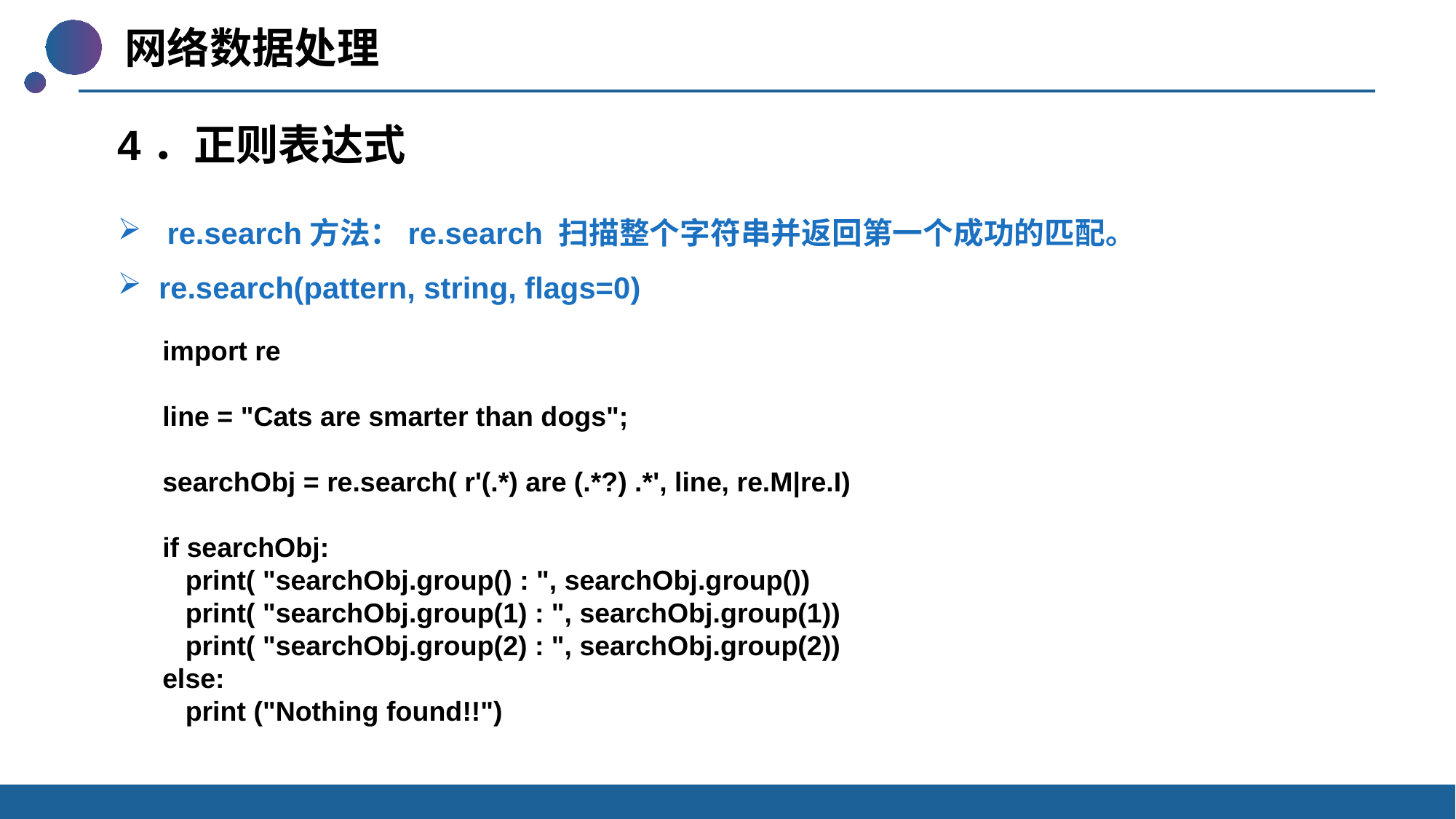

网络数据处理

4．正则表达式
 re.search方法：re.search 扫描整个字符串并返回第一个成功的匹配。
re.search(pattern, string, flags=0)
import re

line = "Cats are smarter than dogs";

searchObj = re.search( r'(.*) are (.*?) .*', line, re.M|re.I)

if searchObj:
   print( "searchObj.group() : ", searchObj.group())
   print( "searchObj.group(1) : ", searchObj.group(1))
   print( "searchObj.group(2) : ", searchObj.group(2))
else:
   print ("Nothing found!!")